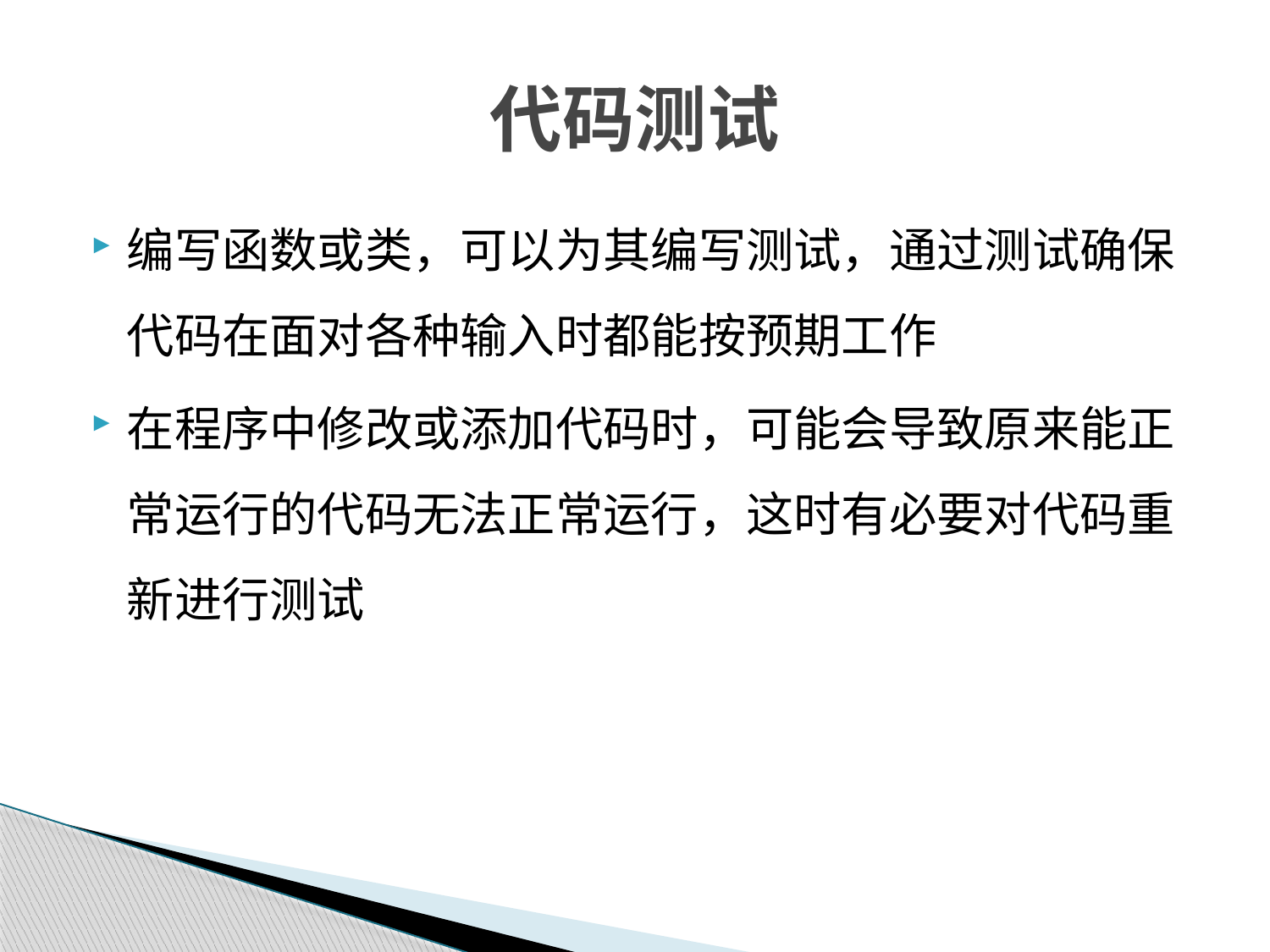

# 代码测试
编写函数或类，可以为其编写测试，通过测试确保代码在面对各种输入时都能按预期工作
在程序中修改或添加代码时，可能会导致原来能正常运行的代码无法正常运行，这时有必要对代码重新进行测试